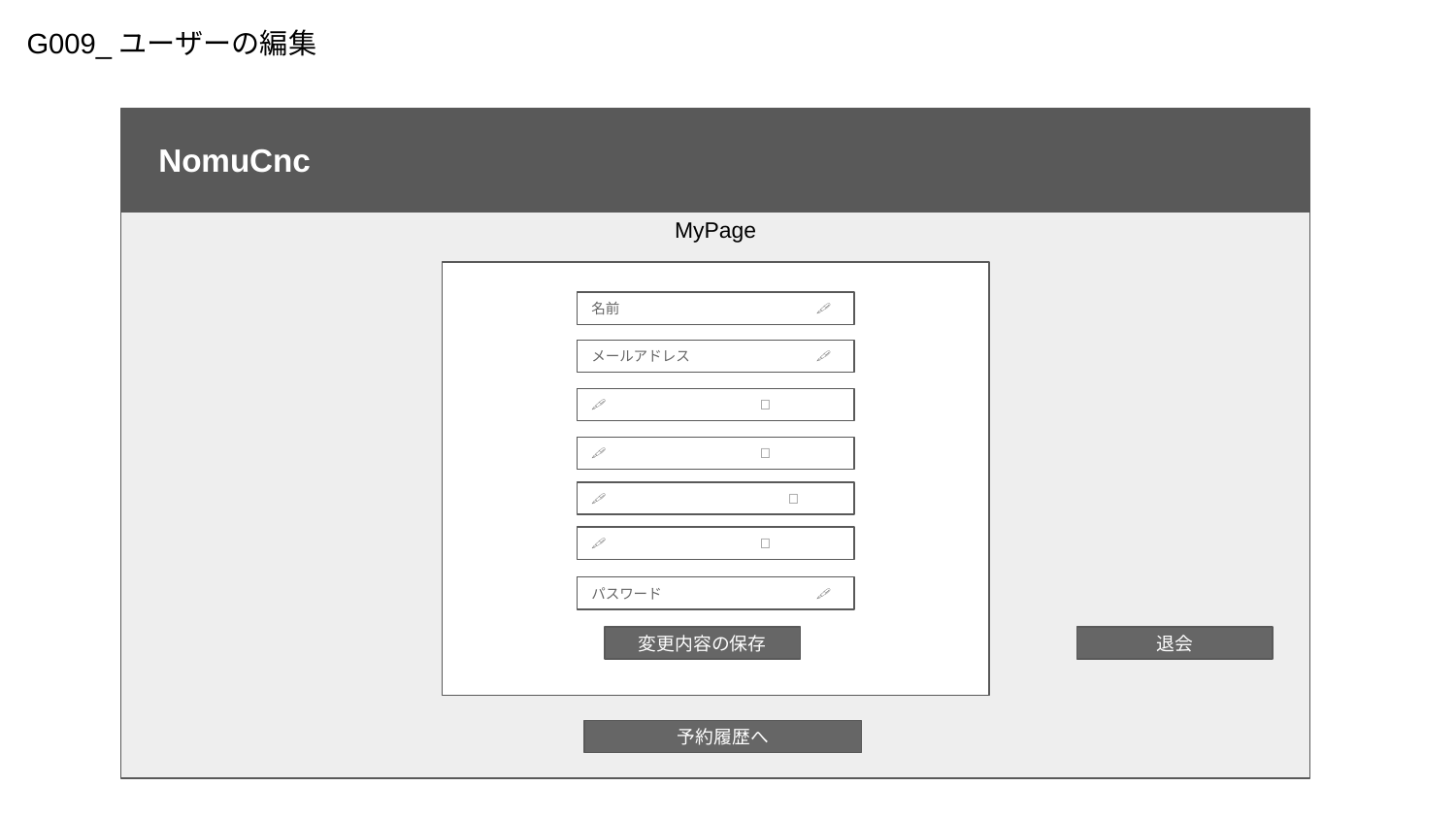

G009_ユーザーの編集

NomuCnc
MyPage

名前　　　　　　　　　　　　　　🖋
メールアドレス　　　　　　　　　🖋
生年月日　　　　　　　　　　　　🖋
郵便番号　　　　　　　　　　　　🖋
住所　　　　　　　　　　　　　　🖋
電話番号　　　　　　　　　　　　🖋
パスワード　　　　　　　　　　　🖋
変更内容の保存
退会
予約履歴へ